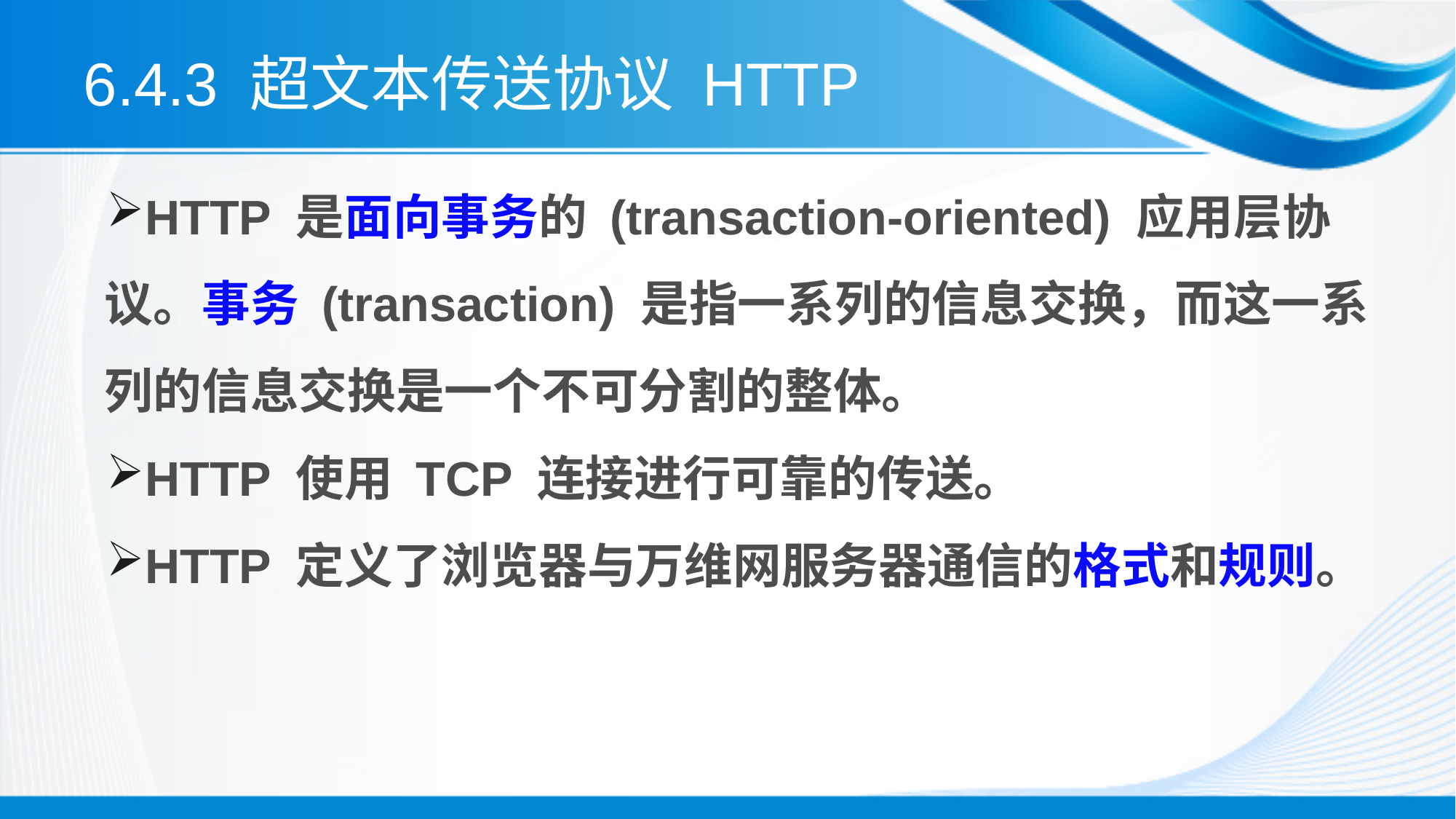

# 6.4.3 超文本传送协议 HTTP
HTTP 是面向事务的 (transaction-oriented) 应用层协议。事务 (transaction) 是指一系列的信息交换，而这一系列的信息交换是一个不可分割的整体。
HTTP 使用 TCP 连接进行可靠的传送。
HTTP 定义了浏览器与万维网服务器通信的格式和规则。